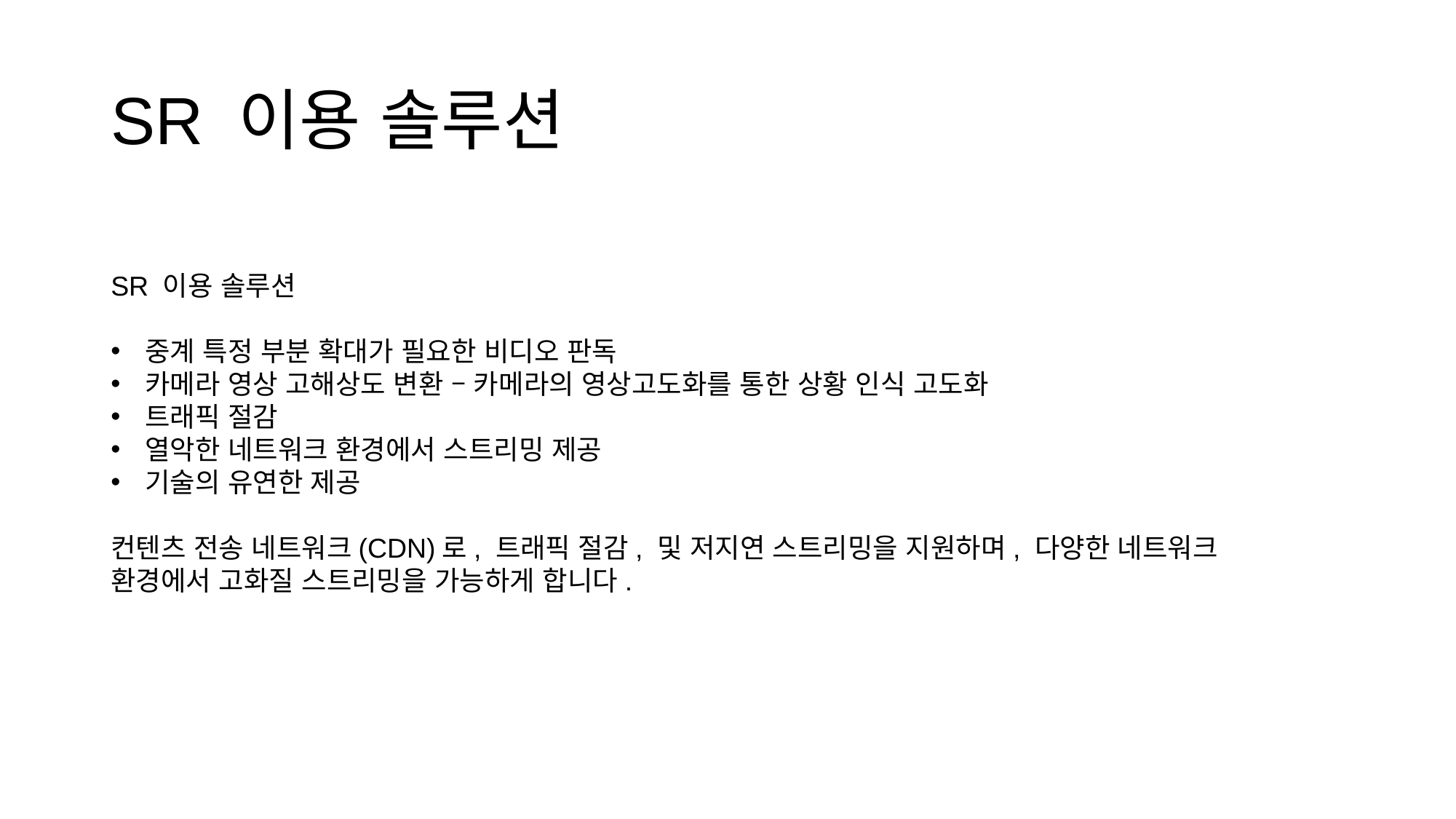

# SR 이용 솔루션
SR 이용 솔루션

중계 특정 부분 확대가 필요한 비디오 판독
카메라 영상 고해상도 변환 – 카메라의 영상고도화를 통한 상황 인식 고도화
트래픽 절감
열악한 네트워크 환경에서 스트리밍 제공
기술의 유연한 제공

컨텐츠 전송 네트워크(CDN)로, 트래픽 절감, 및 저지연 스트리밍을 지원하며, 다양한 네트워크 환경에서 고화질 스트리밍을 가능하게 합니다.